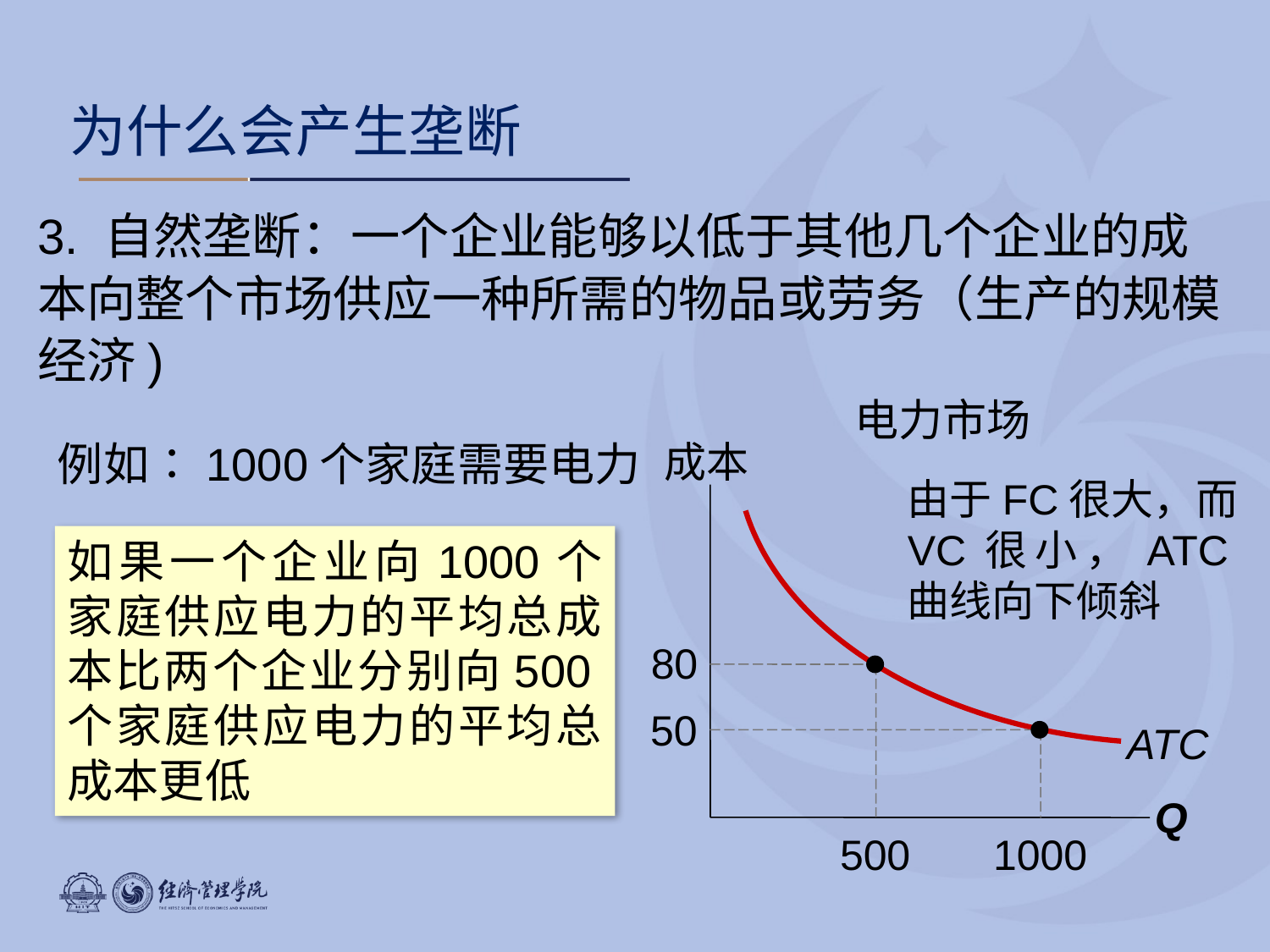

为什么会产生垄断
3. 自然垄断：一个企业能够以低于其他几个企业的成本向整个市场供应一种所需的物品或劳务（生产的规模经济)
电力市场
例如∶1000个家庭需要电力
成本

Q

ATC
由于FC很大，而VC很小，ATC曲线向下倾斜
如果一个企业向1000个家庭供应电力的平均总成本比两个企业分别向500个家庭供应电力的平均总成本更低
80

500
50

1000